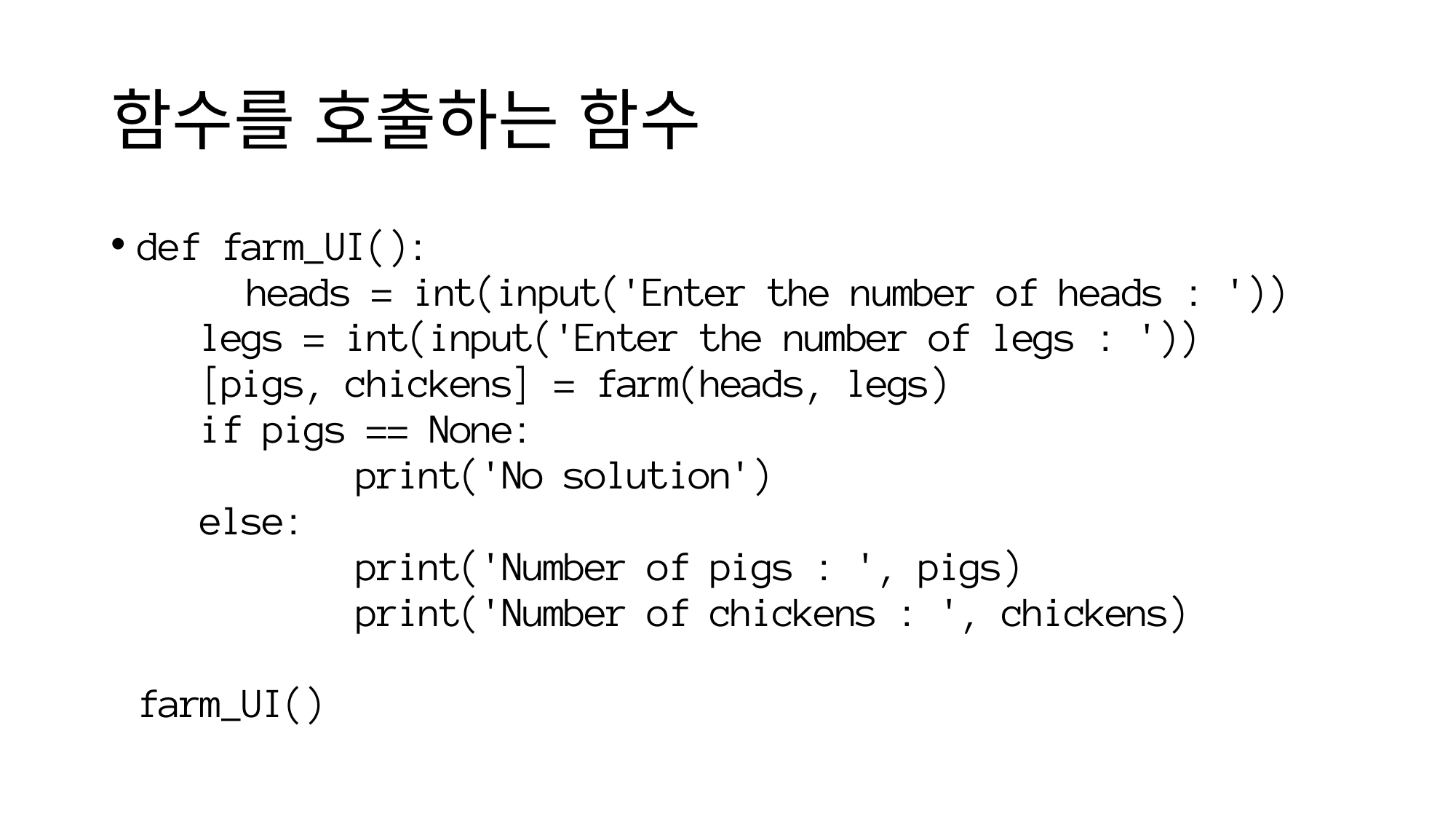

# 함수를 호출하는 함수
def farm_UI():
	heads = int(input('Enter the number of heads : '))
   legs = int(input('Enter the number of legs : '))
   [pigs, chickens] = farm(heads, legs)
   if pigs == None:
		print('No solution')
   else:
		print('Number of pigs : ', pigs)
		print('Number of chickens : ', chickens)
farm_UI()